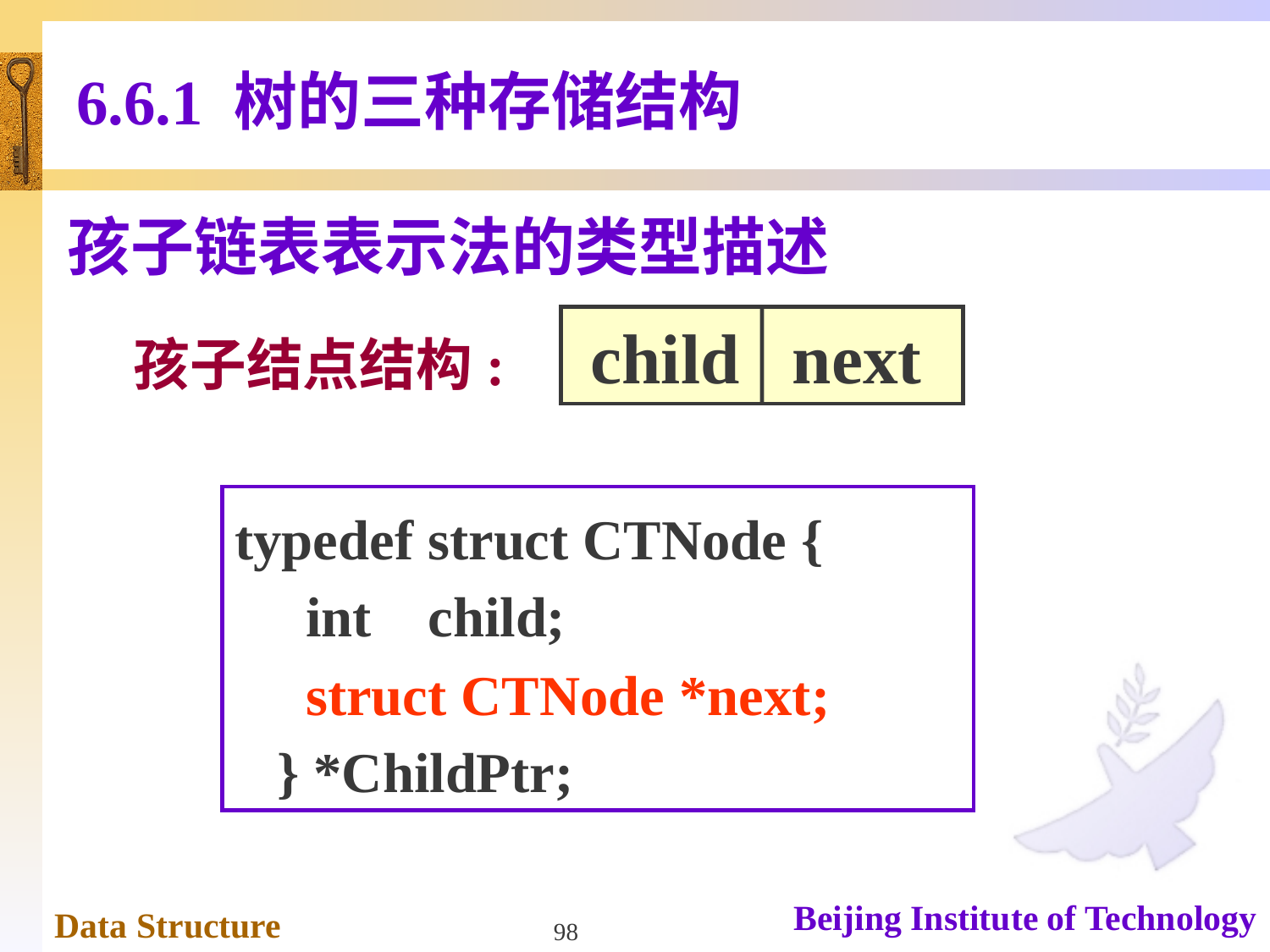

# 6.6.1 树的三种存储结构
孩子链表表示法的类型描述
 child   next

孩子结点结构:
typedef struct CTNode {
     int    child;
     struct CTNode *next;
   } *ChildPtr;
98